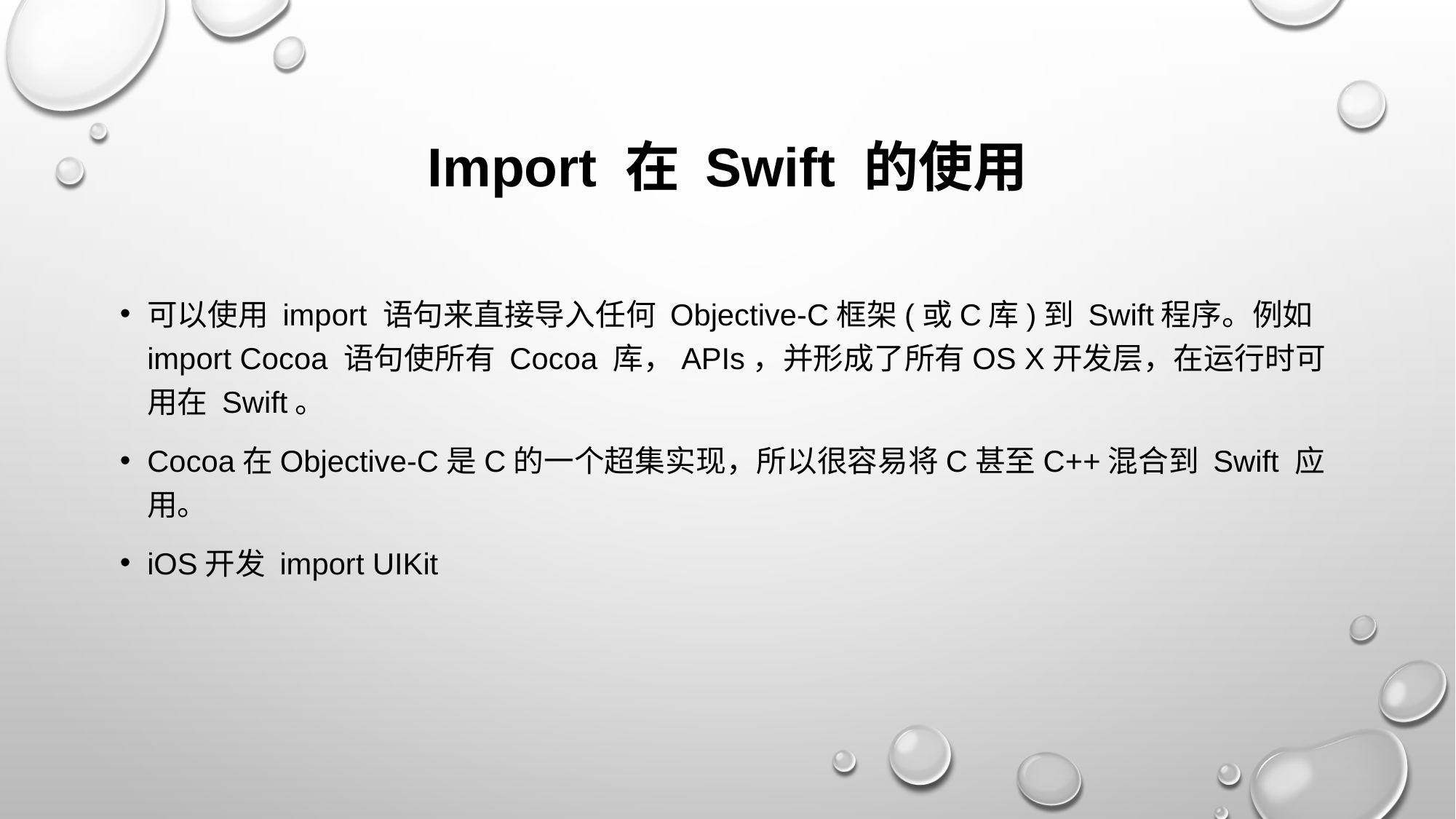

# Import 在 Swift 的使用
可以使用 import 语句来直接导入任何 Objective-C框架(或C库)到 Swift程序。例如import Cocoa 语句使所有 Cocoa 库，APIs，并形成了所有OS X开发层，在运行时可用在 Swift。
Cocoa在Objective-C是C的一个超集实现，所以很容易将C甚至C++混合到 Swift 应用。
iOS开发 import UIKit